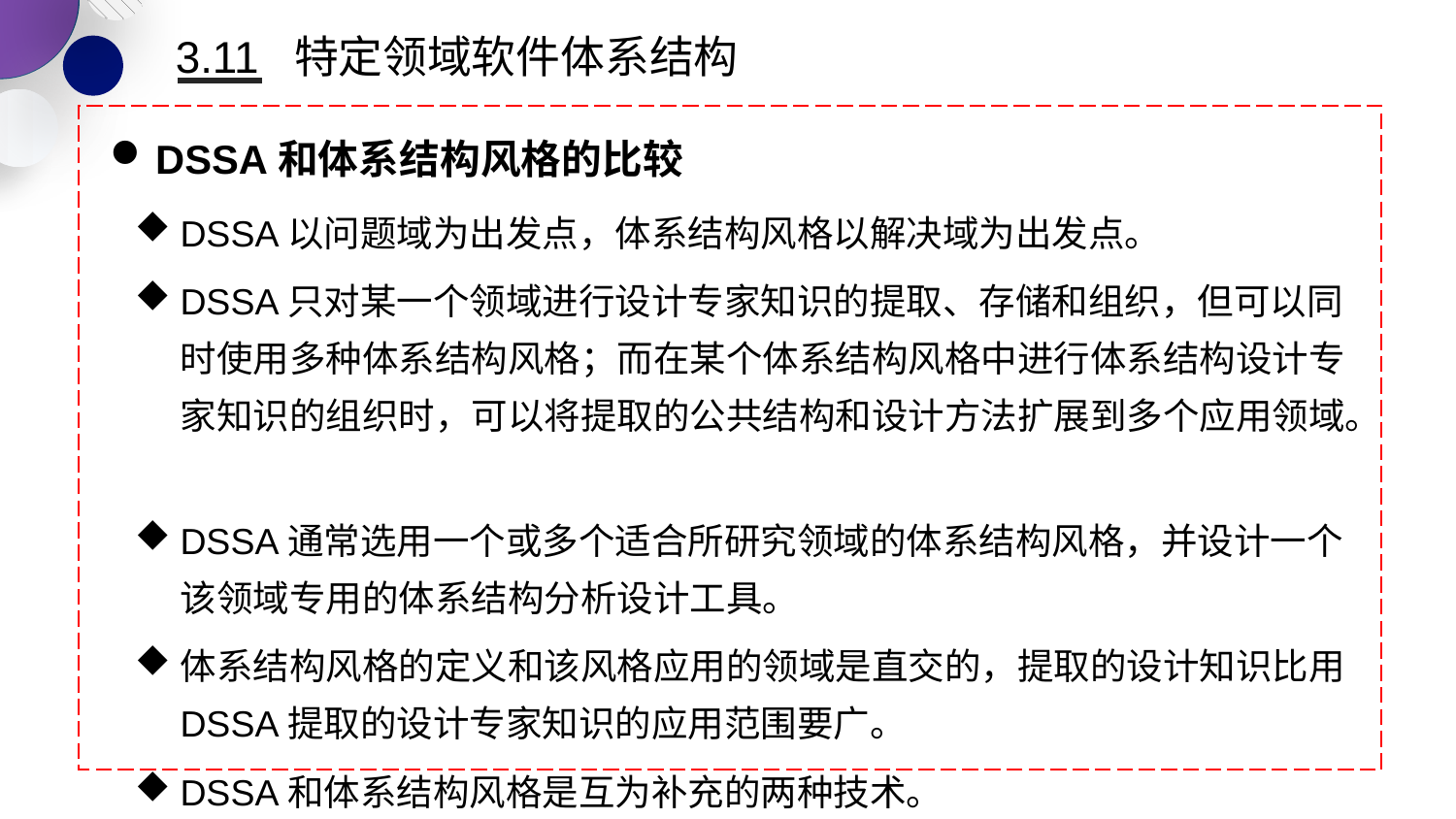

3.11  特定领域软件体系结构

DSSA和体系结构风格的比较
DSSA以问题域为出发点，体系结构风格以解决域为出发点。
DSSA只对某一个领域进行设计专家知识的提取、存储和组织，但可以同时使用多种体系结构风格；而在某个体系结构风格中进行体系结构设计专家知识的组织时，可以将提取的公共结构和设计方法扩展到多个应用领域。
DSSA通常选用一个或多个适合所研究领域的体系结构风格，并设计一个该领域专用的体系结构分析设计工具。
体系结构风格的定义和该风格应用的领域是直交的，提取的设计知识比用DSSA提取的设计专家知识的应用范围要广。
DSSA和体系结构风格是互为补充的两种技术。